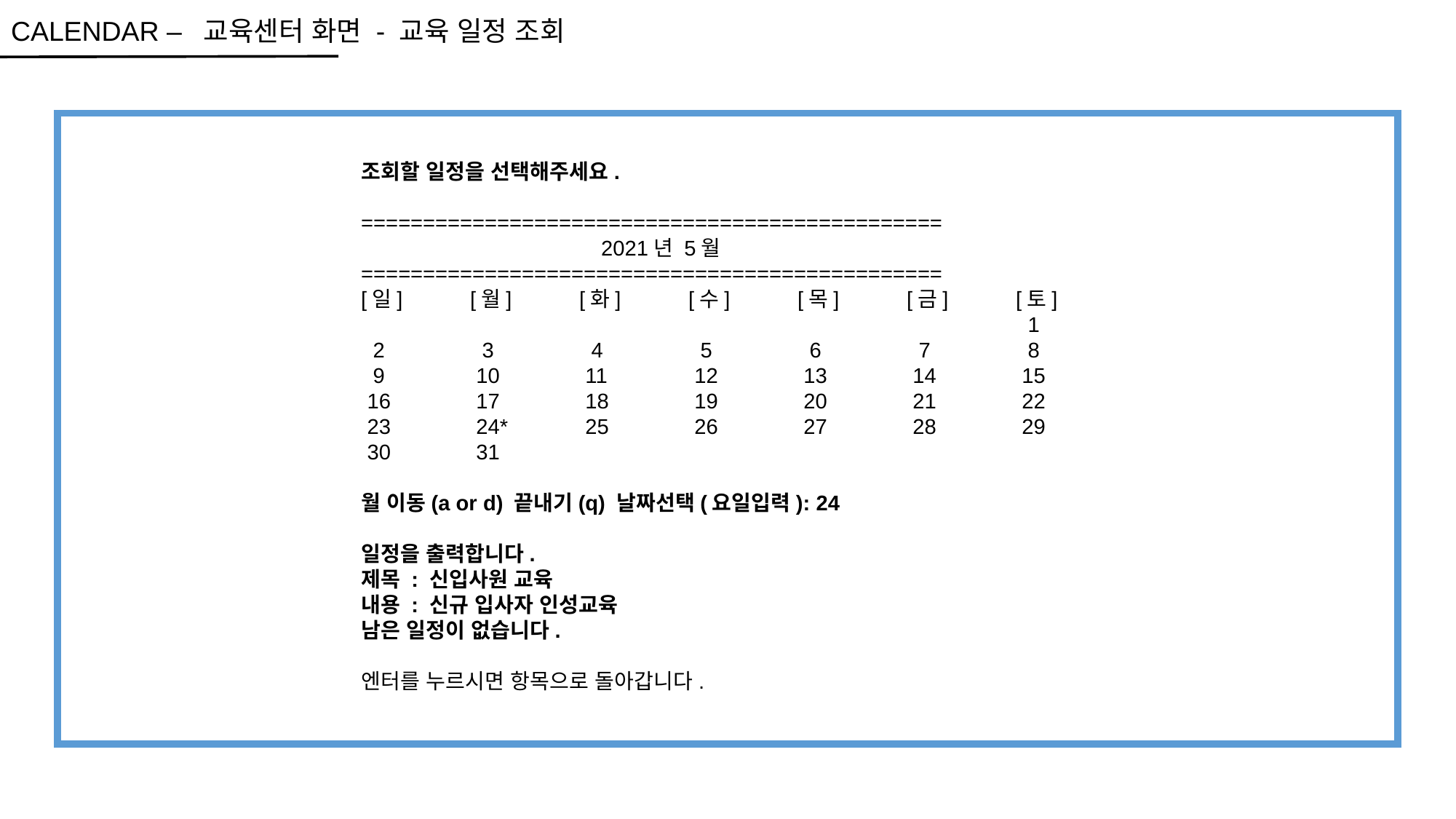

CALENDAR –  교육센터 화면 - 교육 일정 조회

조회할 일정을 선택해주세요.

===============================================
                                        2021년 5월
===============================================
[일]	[월]	[화]	[수]	[목]	[금]	[토]
						  1
  2	  3	  4	  5	  6	  7	  8
  9	 10	 11	 12	 13	 14	 15
 16	 17	 18	 19	 20	 21	 22
 23	 24*	 25	 26	 27	 28	 29
 30	 31

월 이동(a or d) 끝내기(q) 날짜선택(요일입력): 24

일정을 출력합니다.
제목 : 신입사원 교육
내용 : 신규 입사자 인성교육
남은 일정이 없습니다.

엔터를 누르시면 항목으로 돌아갑니다.